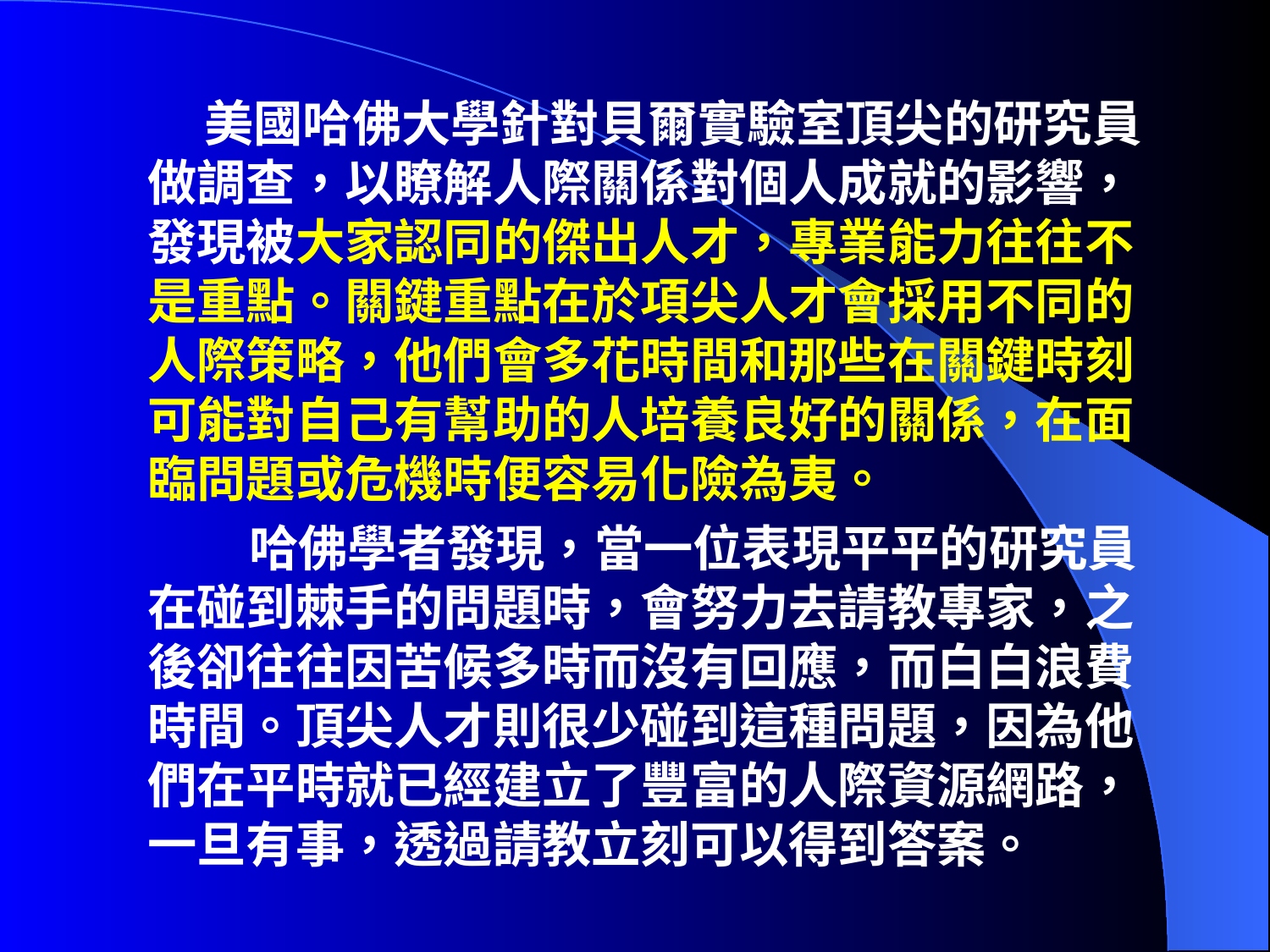

美國哈佛大學針對貝爾實驗室頂尖的研究員做調查，以瞭解人際關係對個人成就的影響，發現被大家認同的傑出人才，專業能力往往不是重點。關鍵重點在於項尖人才會採用不同的人際策略，他們會多花時間和那些在關鍵時刻可能對自己有幫助的人培養良好的關係，在面臨問題或危機時便容易化險為夷。
        哈佛學者發現，當一位表現平平的研究員在碰到棘手的問題時，會努力去請教專家，之後卻往往因苦候多時而沒有回應，而白白浪費時間。頂尖人才則很少碰到這種問題，因為他們在平時就已經建立了豐富的人際資源網路，一旦有事，透過請教立刻可以得到答案。